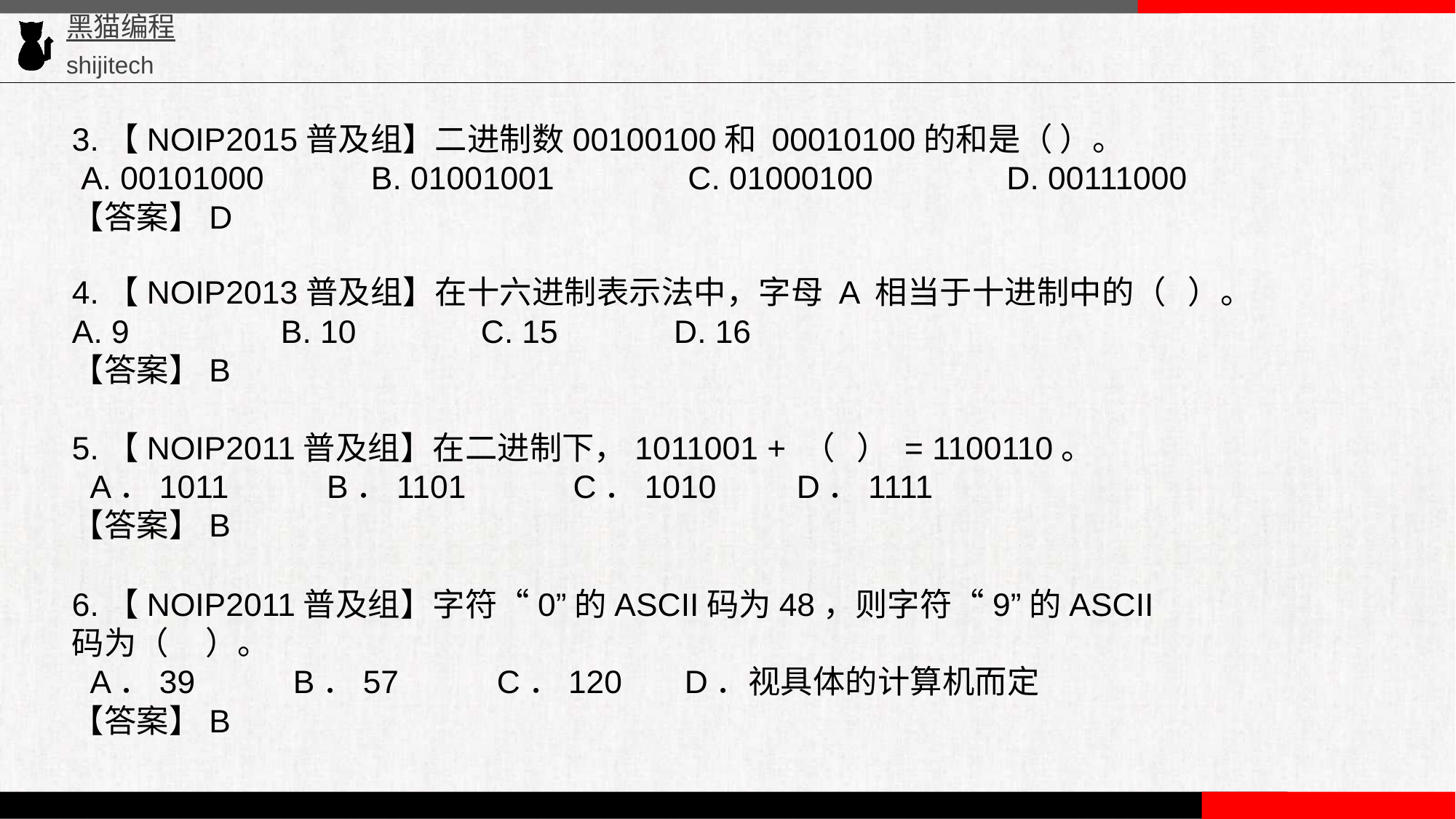

3.【NOIP2015普及组】二进制数00100100和 00010100的和是（ ）。
 A. 00101000            B. 01001001               C. 01000100               D. 00111000
【答案】D
4.【NOIP2013普及组】在十六进制表示法中，字母 A 相当于十进制中的（   ）。
A. 9                 B. 10              C. 15             D. 16
【答案】B

5.【NOIP2011普及组】在二进制下，1011001 + （   ） = 1100110。
  A．1011           B．1101            C．1010         D．1111
【答案】B
6.【NOIP2011普及组】字符“0”的ASCII码为48，则字符“9”的ASCII码为（     ）。
  A．39           B．57           C．120       D．视具体的计算机而定
【答案】B